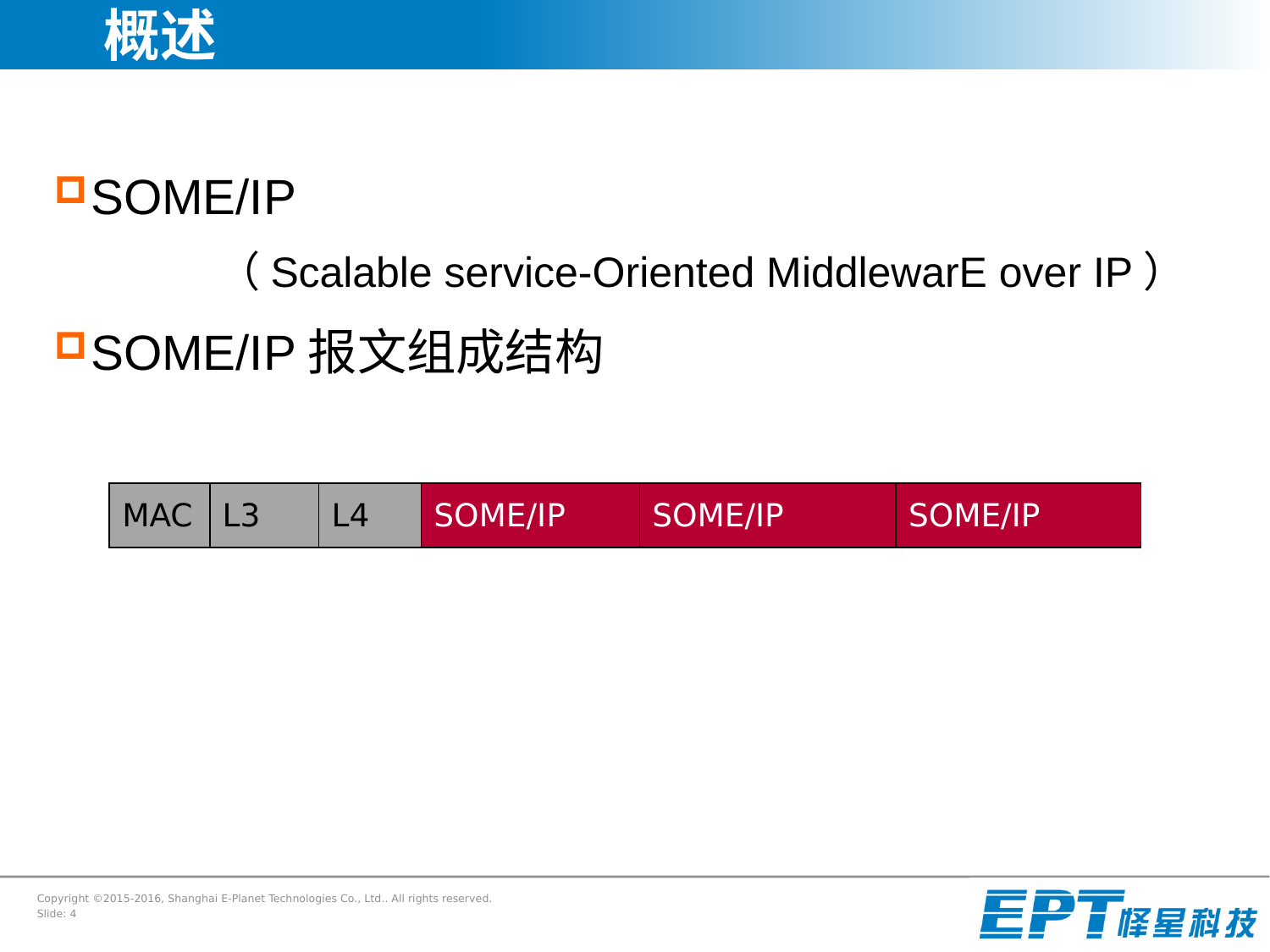

# 概述
SOME/IP
	（Scalable service-Oriented MiddlewarE over IP）
SOME/IP报文组成结构

| MAC | L3 | L4 | SOME/IP | SOME/IP | SOME/IP |
| --- | --- | --- | --- | --- | --- |